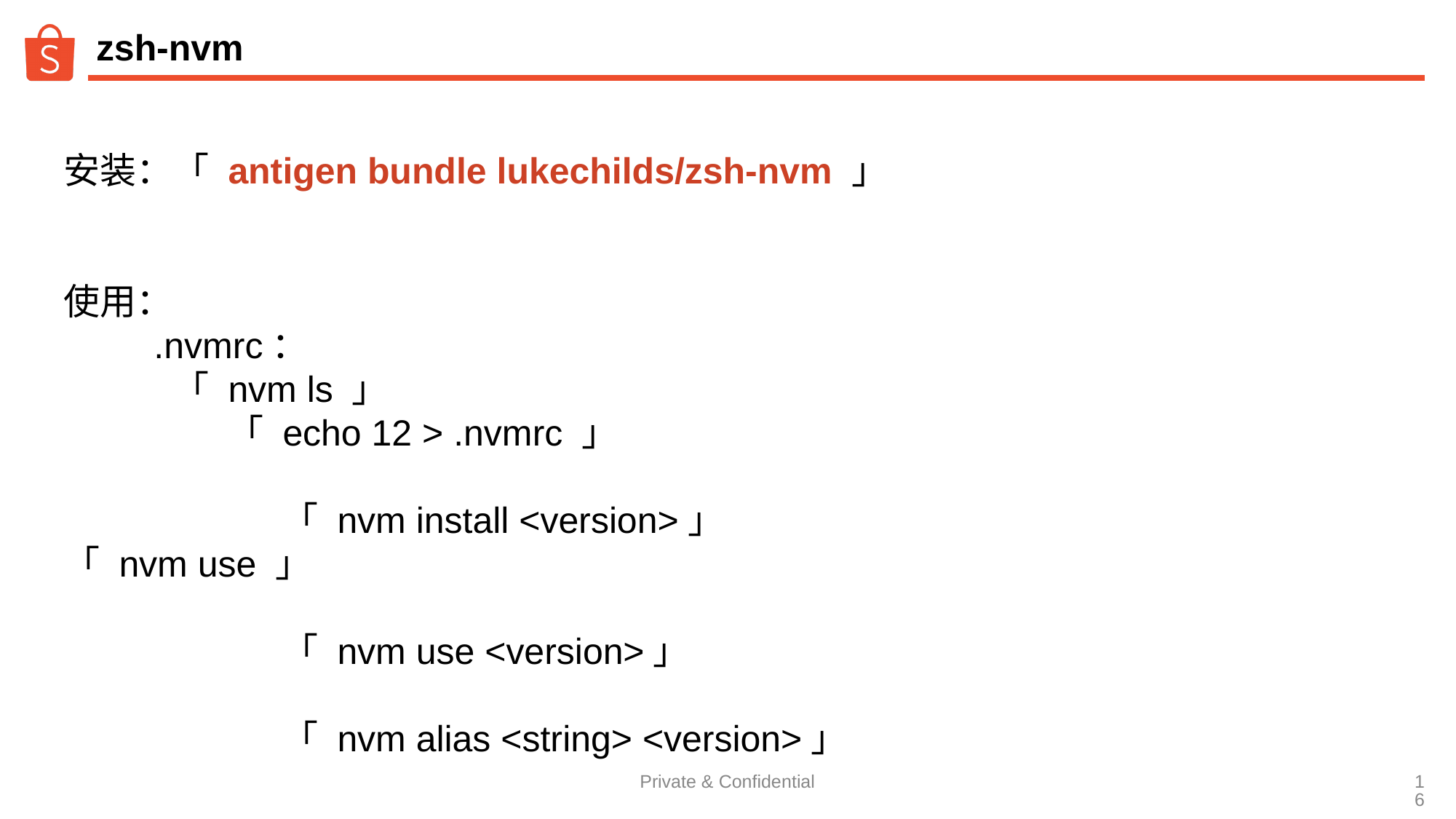

# zsh-nvm
安装：「 antigen bundle lukechilds/zsh-nvm 」

使用：									        .nvmrc：
「 nvm ls 」									 	「 echo 12 > .nvmrc 」

		「 nvm install <version>」						「 nvm use 」

		「 nvm use <version>」

		「 nvm alias <string> <version>」

Private & Confidential
16